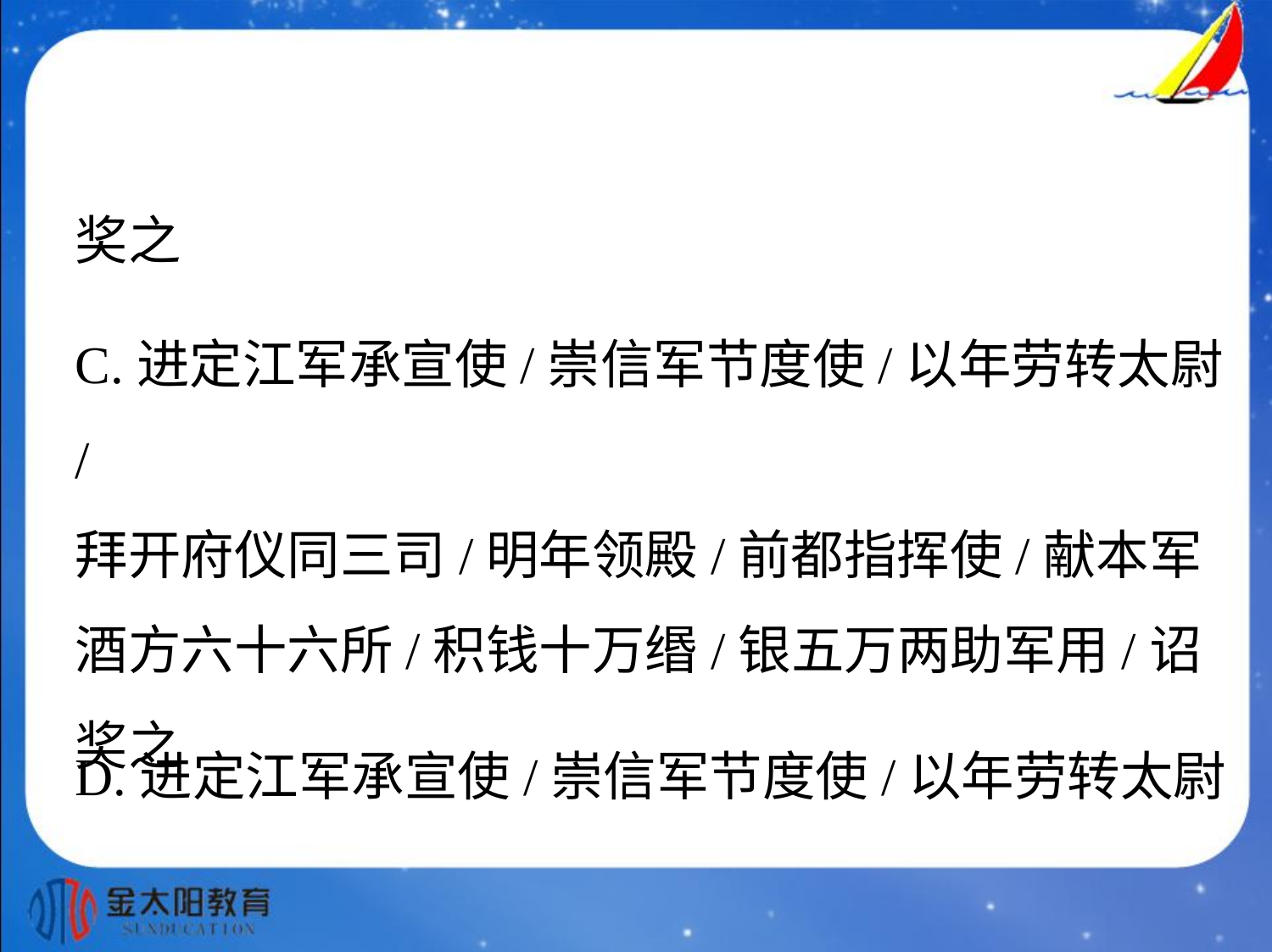

奖之
C.进定江军承宣使/崇信军节度使/以年劳转太尉/
拜开府仪同三司/明年领殿/前都指挥使/献本军
酒方六十六所/积钱十万缗/银五万两助军用/诏
奖之
D.进定江军承宣使/崇信军节度使/以年劳转太尉